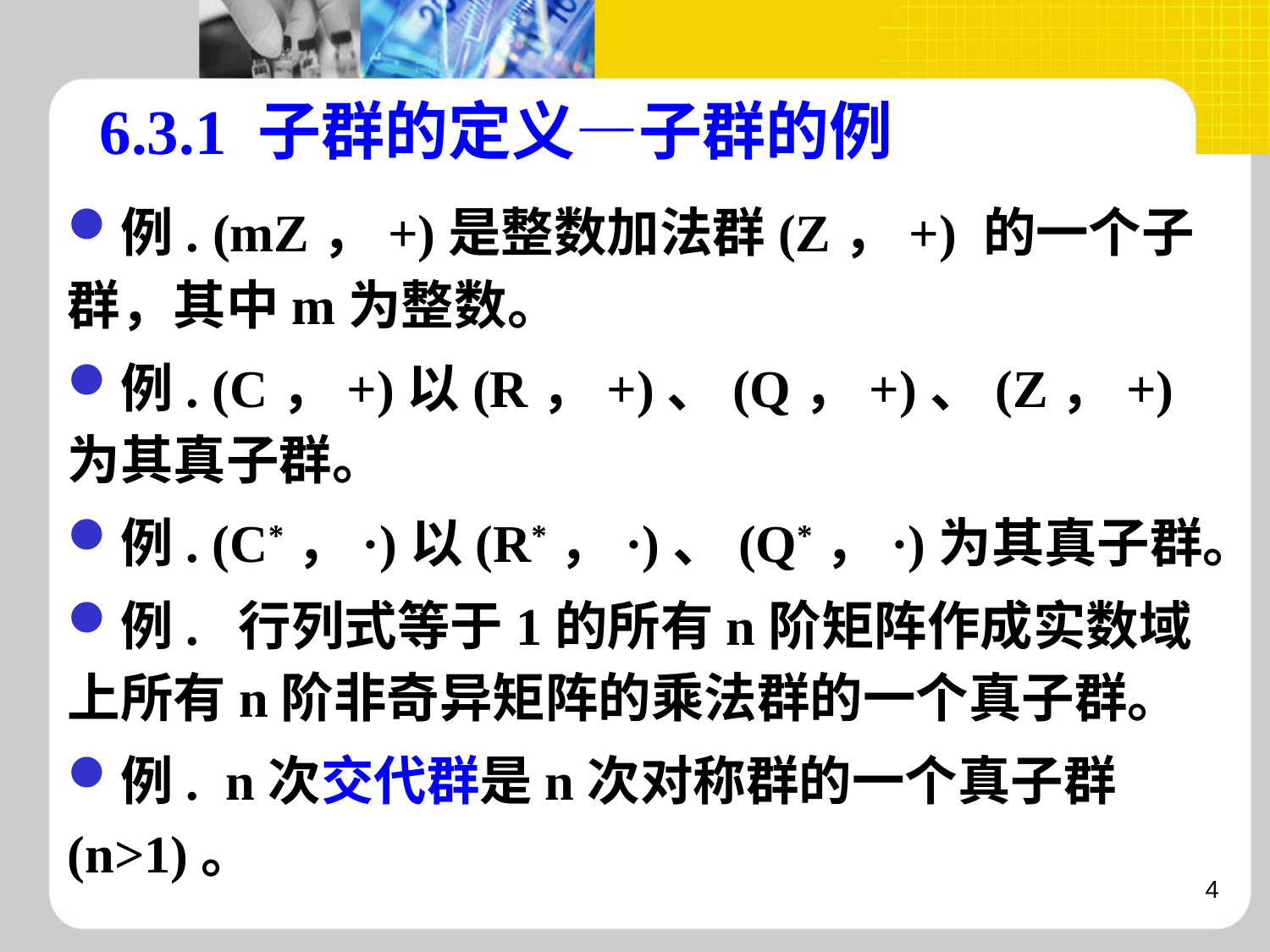

# 6.3.1 子群的定义—子群的例
例. (mZ，+)是整数加法群(Z，+) 的一个子群，其中m为整数。
例. (C，+)以(R，+)、(Q，+)、(Z，+)为其真子群。
例. (C*，·)以(R*，·)、(Q*，·)为其真子群。
例.  行列式等于1的所有n阶矩阵作成实数域上所有n阶非奇异矩阵的乘法群的一个真子群。
例.  n次交代群是n次对称群的一个真子群(n>1)。

4